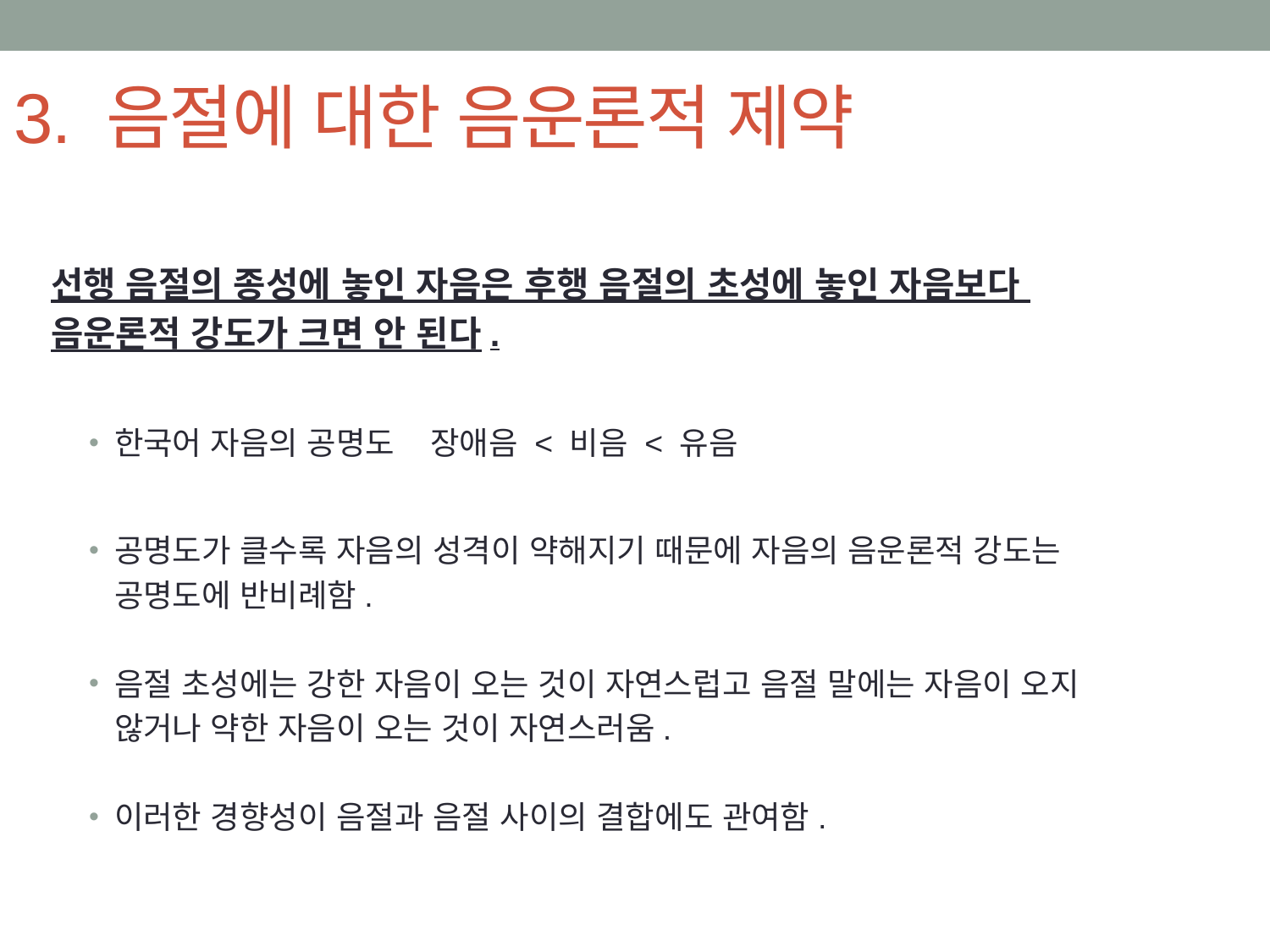

# 3. 음절에 대한 음운론적 제약

선행 음절의 종성에 놓인 자음은 후행 음절의 초성에 놓인 자음보다
음운론적 강도가 크면 안 된다.

한국어 자음의 공명도    장애음 < 비음 < 유음

공명도가 클수록 자음의 성격이 약해지기 때문에 자음의 음운론적 강도는
  공명도에 반비례함.

음절 초성에는 강한 자음이 오는 것이 자연스럽고 음절 말에는 자음이 오지
  않거나 약한 자음이 오는 것이 자연스러움.

이러한 경향성이 음절과 음절 사이의 결합에도 관여함.